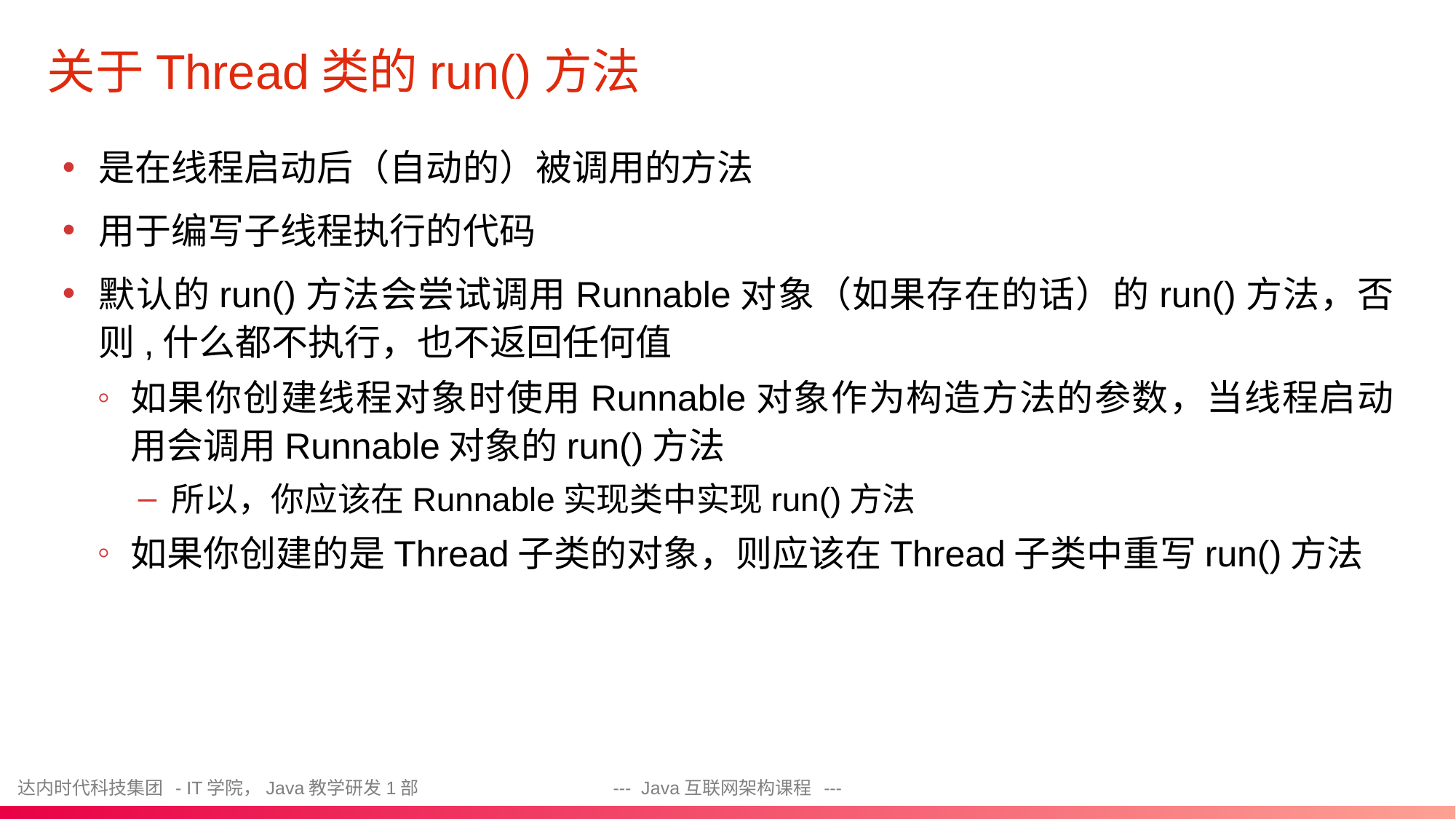

# 关于Thread类的run()方法
是在线程启动后（自动的）被调用的方法
用于编写子线程执行的代码
默认的run()方法会尝试调用Runnable对象（如果存在的话）的run()方法，否则,什么都不执行，也不返回任何值
如果你创建线程对象时使用Runnable对象作为构造方法的参数，当线程启动用会调用Runnable对象的run()方法
所以，你应该在Runnable实现类中实现run()方法
如果你创建的是Thread子类的对象，则应该在Thread子类中重写run()方法